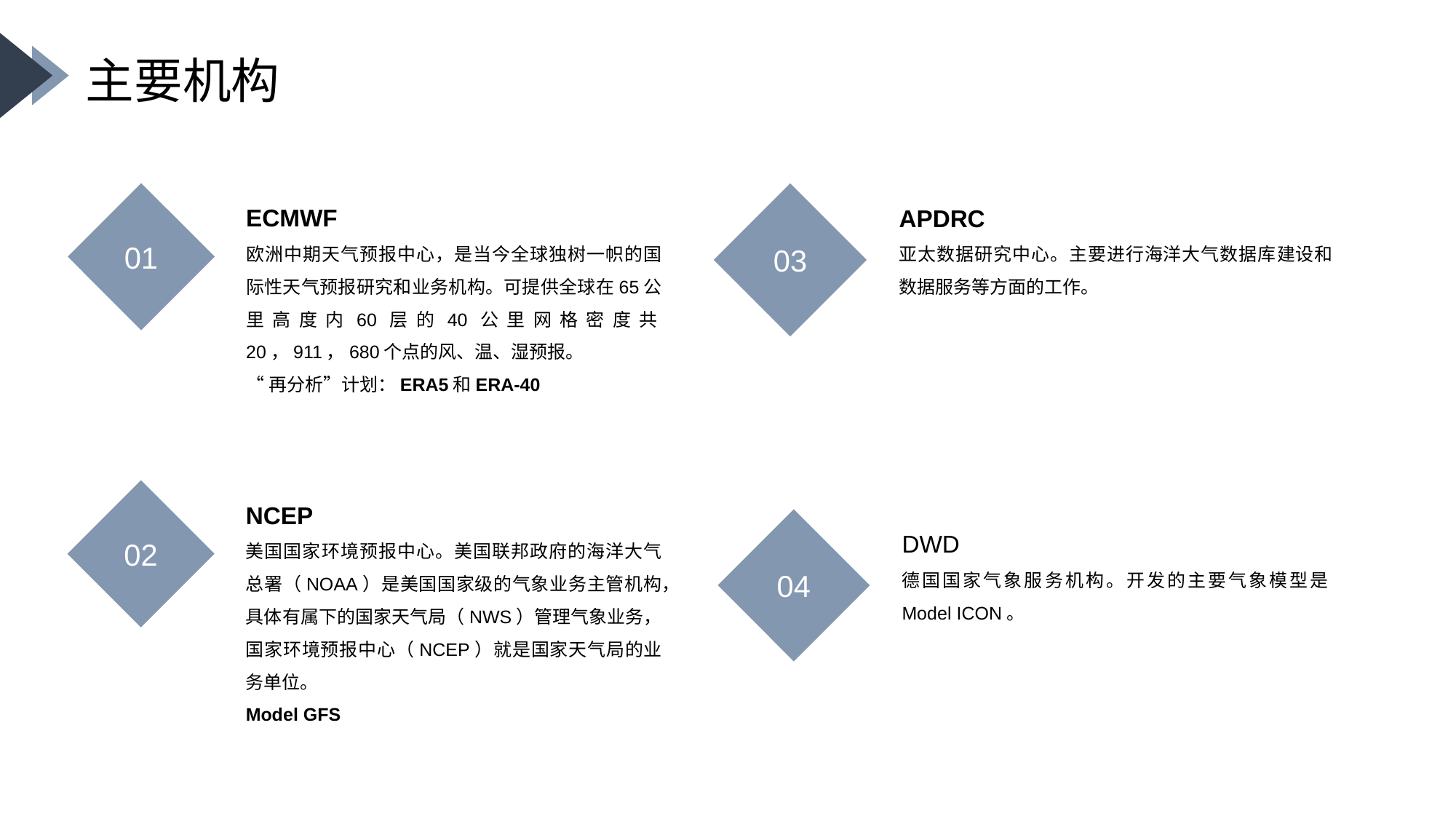

主要机构

ECMWF
欧洲中期天气预报中心，是当今全球独树一帜的国际性天气预报研究和业务机构。可提供全球在65公里高度内60层的40公里网格密度共20，911，680个点的风、温、湿预报。
“再分析”计划：ERA5和ERA-40
01
APDRC
亚太数据研究中心。主要进行海洋大气数据库建设和数据服务等方面的工作。
03
NCEP
美国国家环境预报中心。美国联邦政府的海洋大气总署（NOAA）是美国国家级的气象业务主管机构，具体有属下的国家天气局（NWS）管理气象业务，国家环境预报中心（NCEP）就是国家天气局的业务单位。
Model GFS
02
DWD
德国国家气象服务机构。开发的主要气象模型是Model ICON。
04